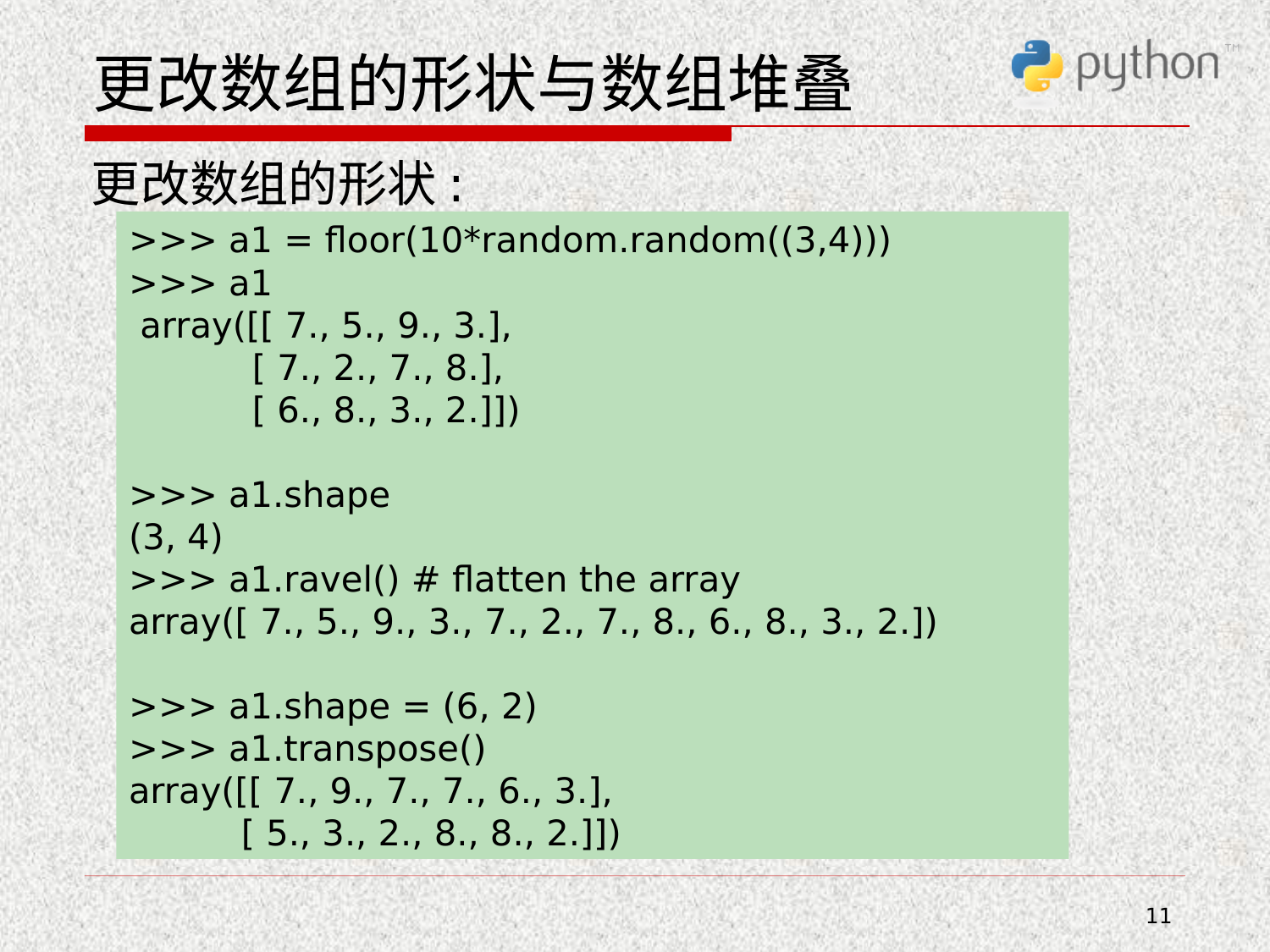

# 更改数组的形状与数组堆叠
更改数组的形状:

>>> a1 = floor(10*random.random((3,4)))
>>> a1
 array([[ 7., 5., 9., 3.],
           [ 7., 2., 7., 8.],
           [ 6., 8., 3., 2.]])

>>> a1.shape
(3, 4)
>>> a1.ravel() # flatten the array
array([ 7., 5., 9., 3., 7., 2., 7., 8., 6., 8., 3., 2.])

>>> a1.shape = (6, 2)
>>> a1.transpose()
array([[ 7., 9., 7., 7., 6., 3.],
          [ 5., 3., 2., 8., 8., 2.]])
11